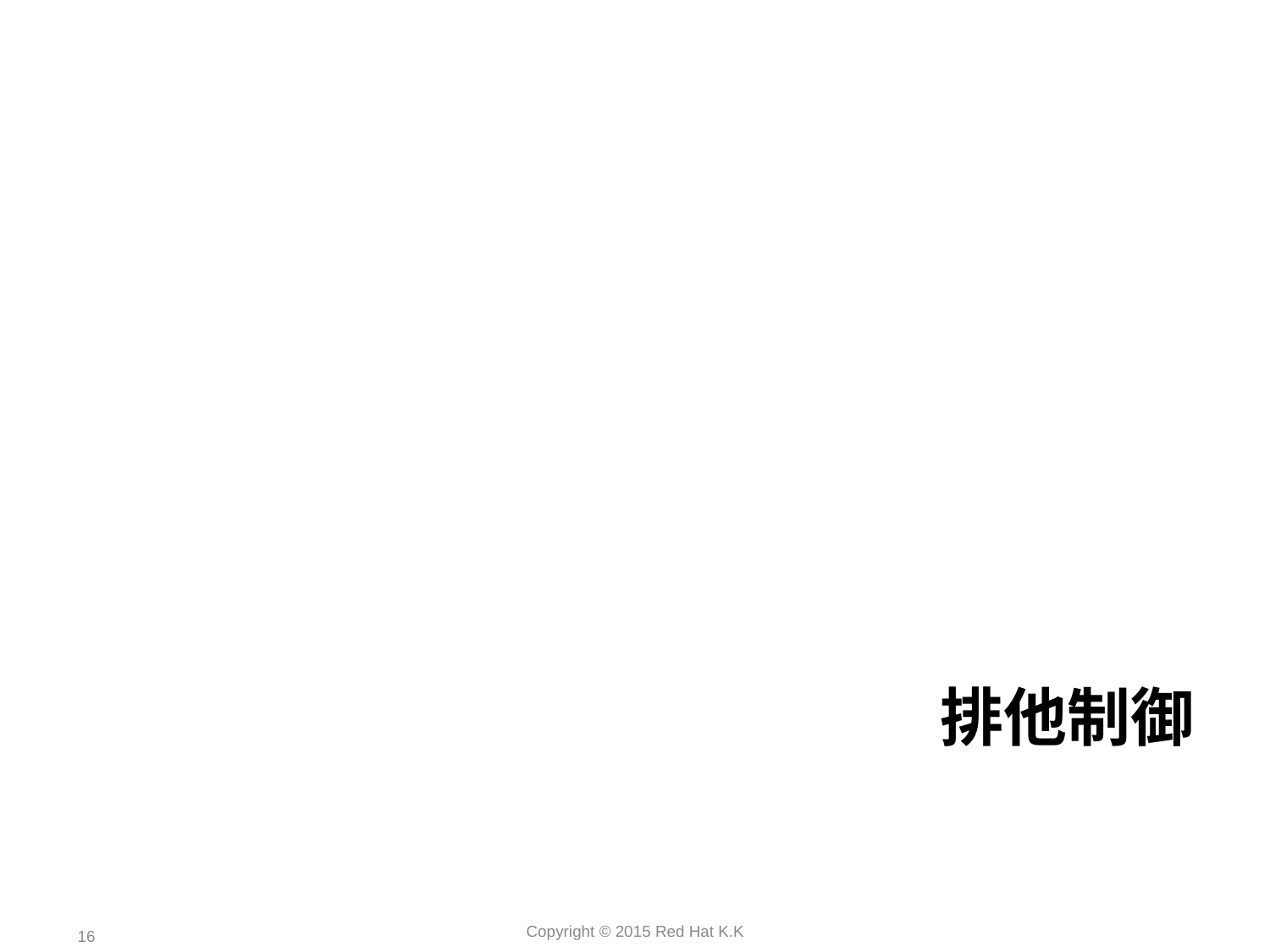

# 排他制御
16
Copyright © 2015 Red Hat K.K